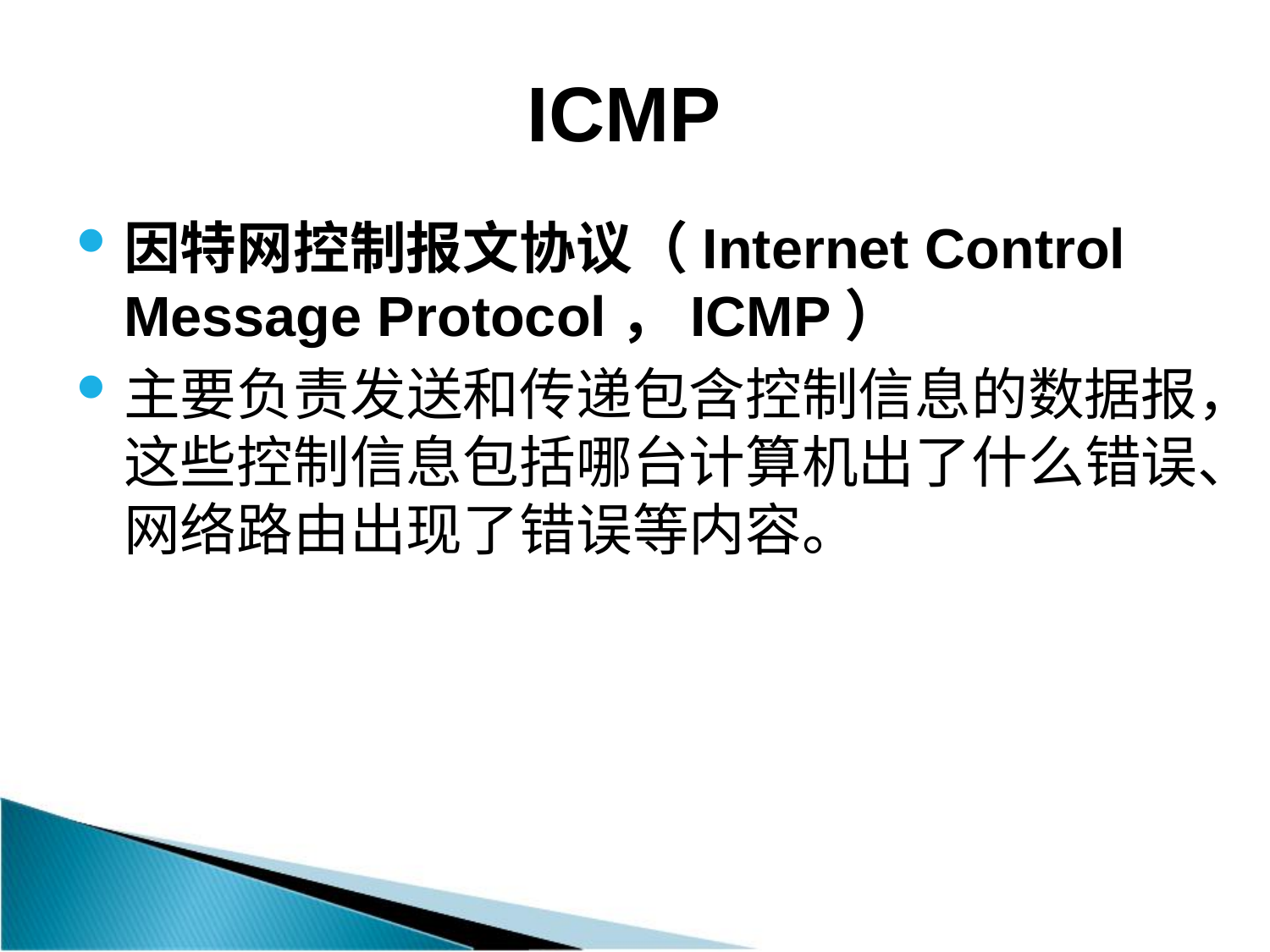

# ICMP
因特网控制报文协议（Internet Control Message Protocol，ICMP）
主要负责发送和传递包含控制信息的数据报，这些控制信息包括哪台计算机出了什么错误、网络路由出现了错误等内容。